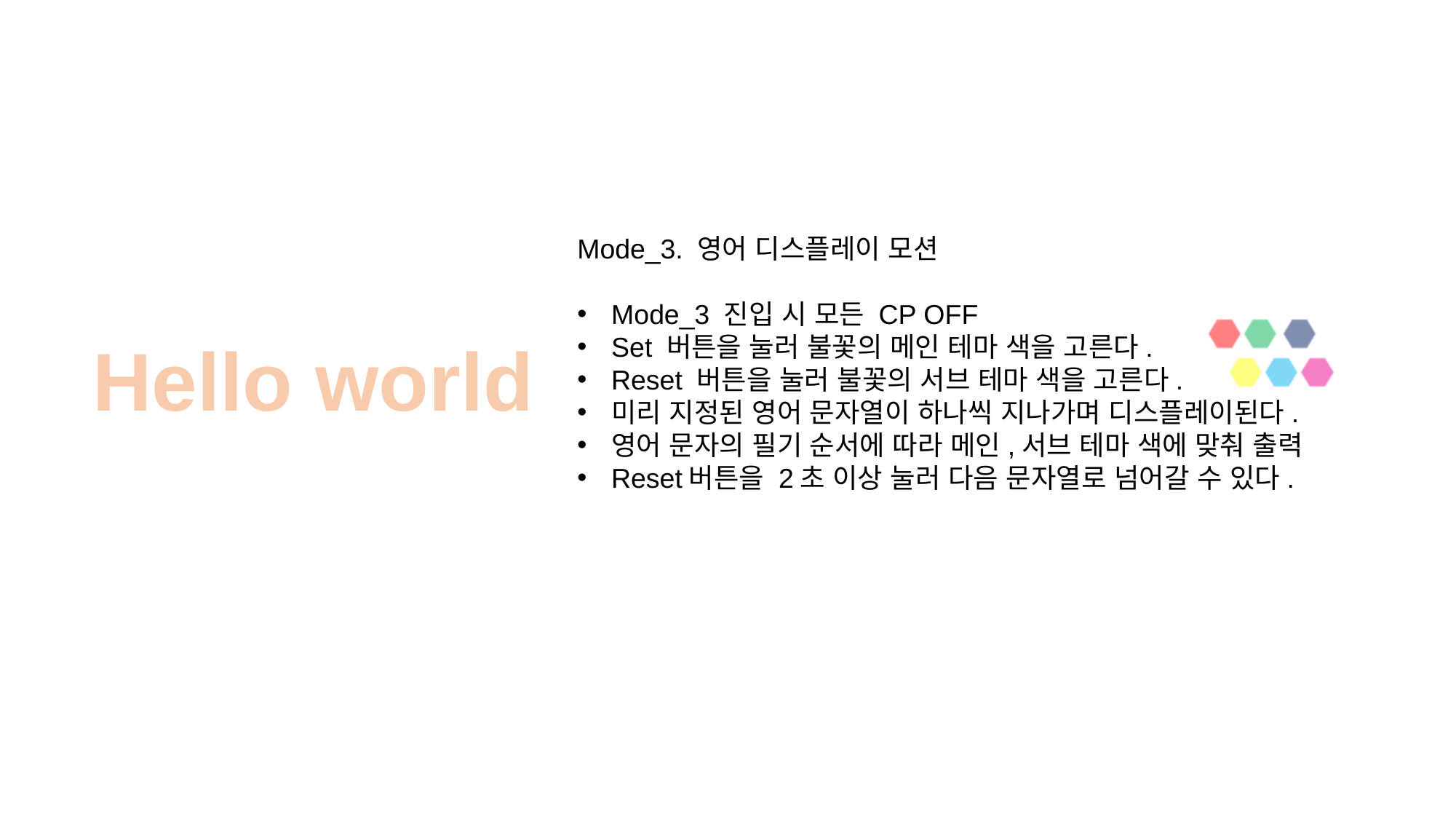

Mode_3. 영어 디스플레이 모션

Mode_3 진입 시 모든 CP OFF
Set 버튼을 눌러 불꽃의 메인 테마 색을 고른다.
Reset 버튼을 눌러 불꽃의 서브 테마 색을 고른다.
미리 지정된 영어 문자열이 하나씩 지나가며 디스플레이된다.
영어 문자의 필기 순서에 따라 메인,서브 테마 색에 맞춰 출력
Reset버튼을 2초 이상 눌러 다음 문자열로 넘어갈 수 있다.

Hello world